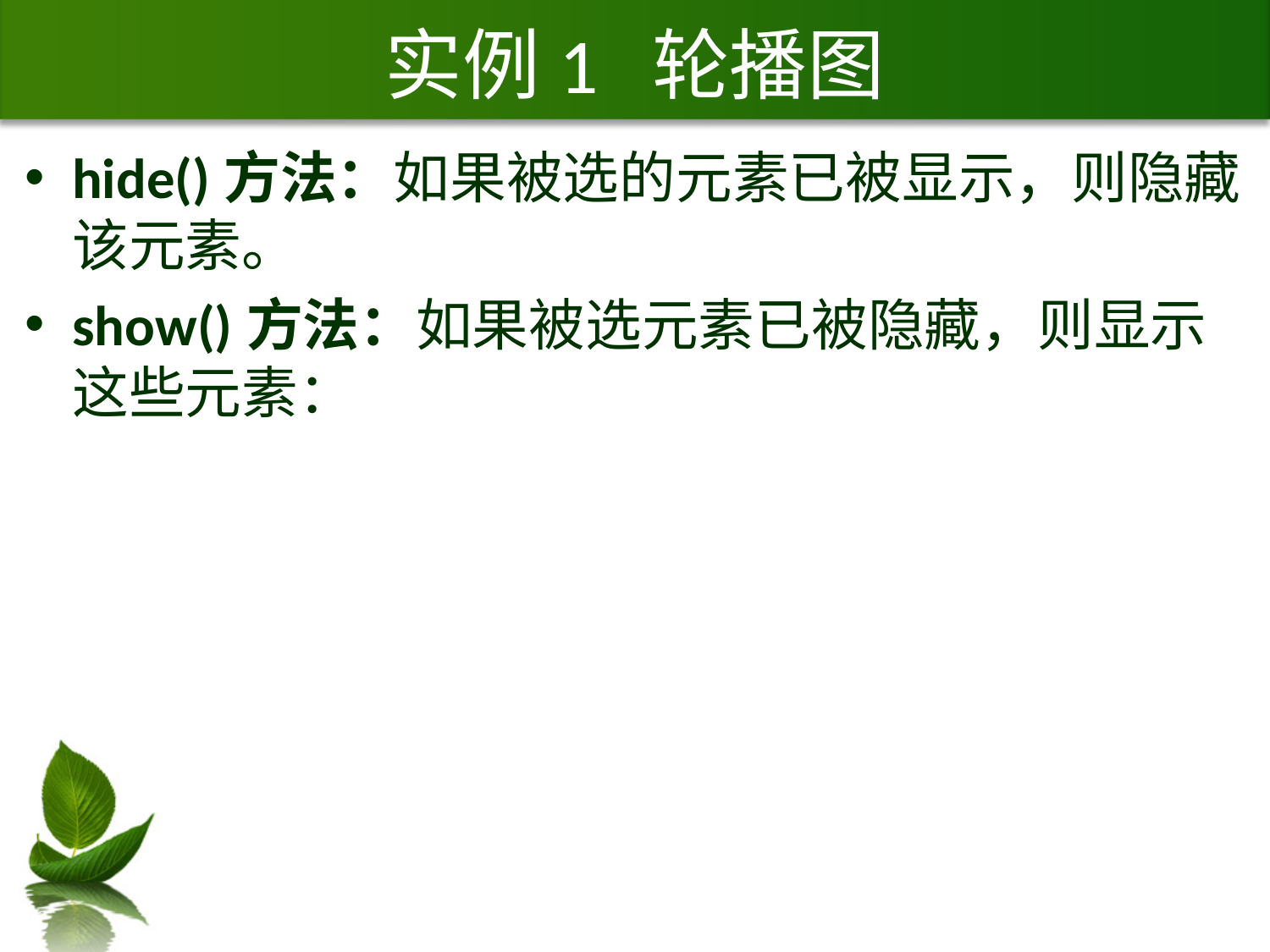

# 实例1  轮播图
hide()方法：如果被选的元素已被显示，则隐藏该元素。
show()方法：如果被选元素已被隐藏，则显示这些元素：